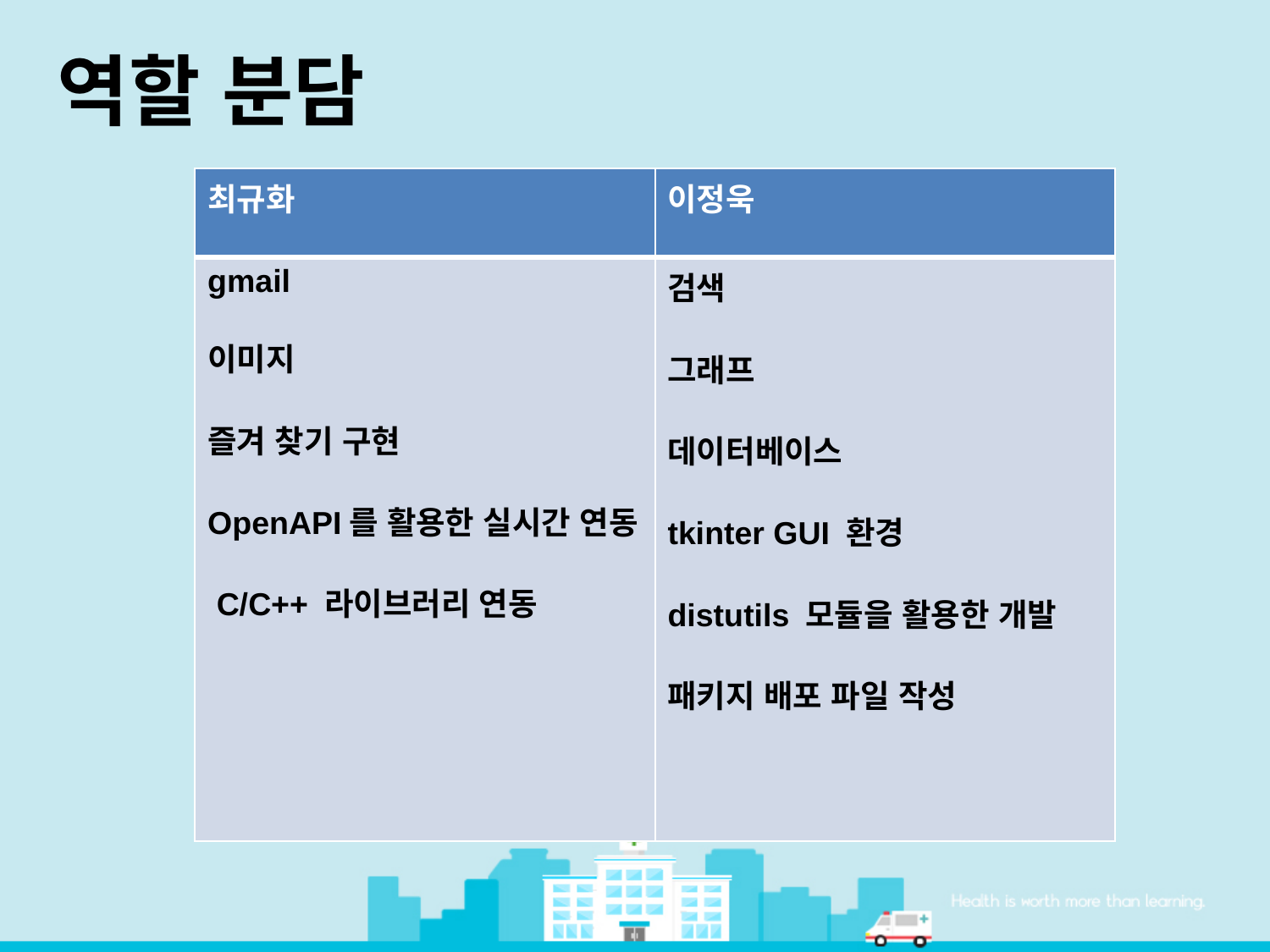

역할 분담
| 최규화 | 이정욱 |
| --- | --- |
| gmail 이미지 즐겨 찾기 구현 OpenAPI를 활용한 실시간 연동 C/C++ 라이브러리 연동 | 검색 그래프 데이터베이스 tkinter GUI 환경 distutils 모듈을 활용한 개발 패키지 배포 파일 작성 |